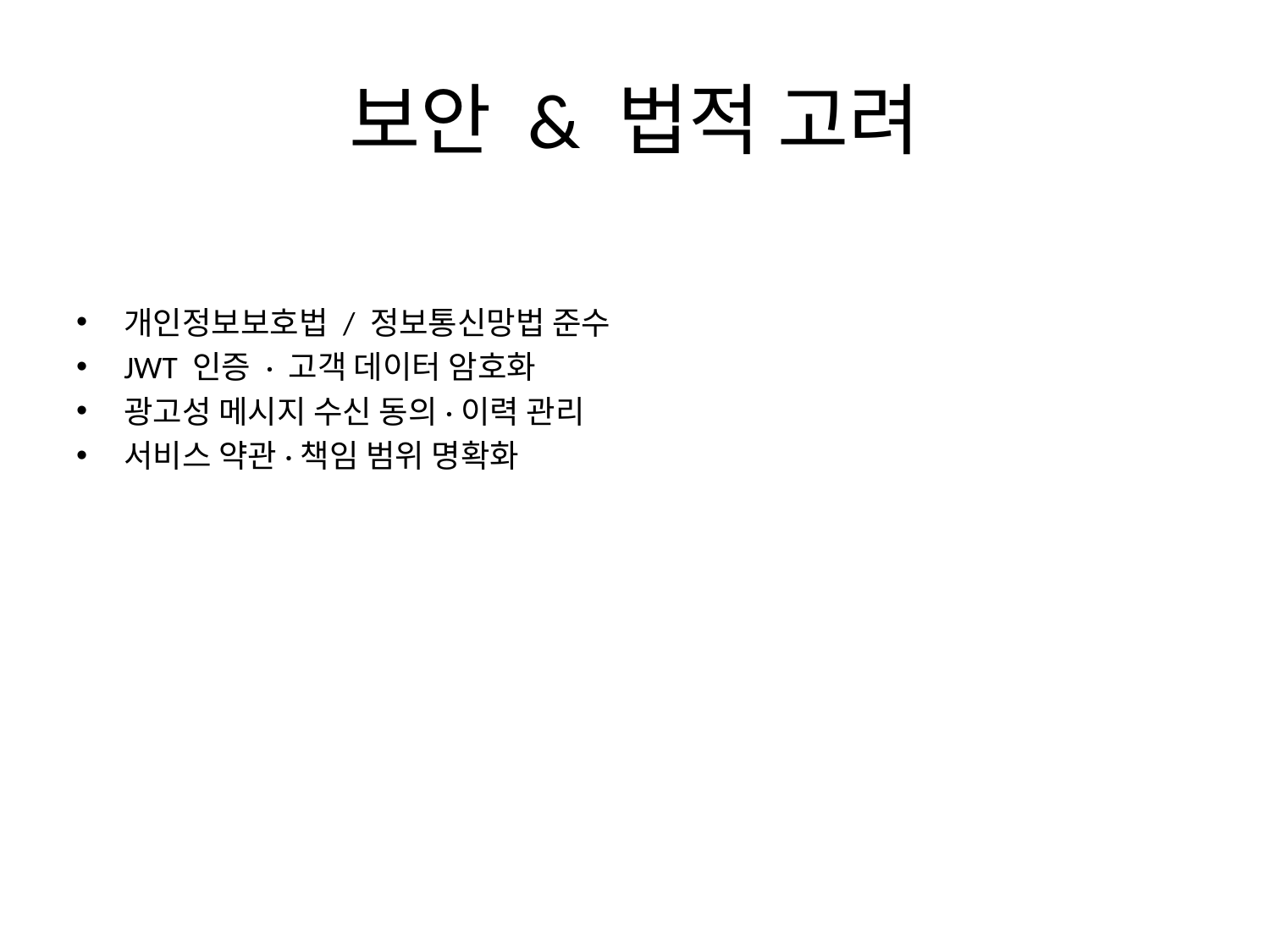

# 보안 & 법적 고려

개인정보보호법 / 정보통신망법 준수
JWT 인증 · 고객 데이터 암호화
광고성 메시지 수신 동의·이력 관리
서비스 약관·책임 범위 명확화